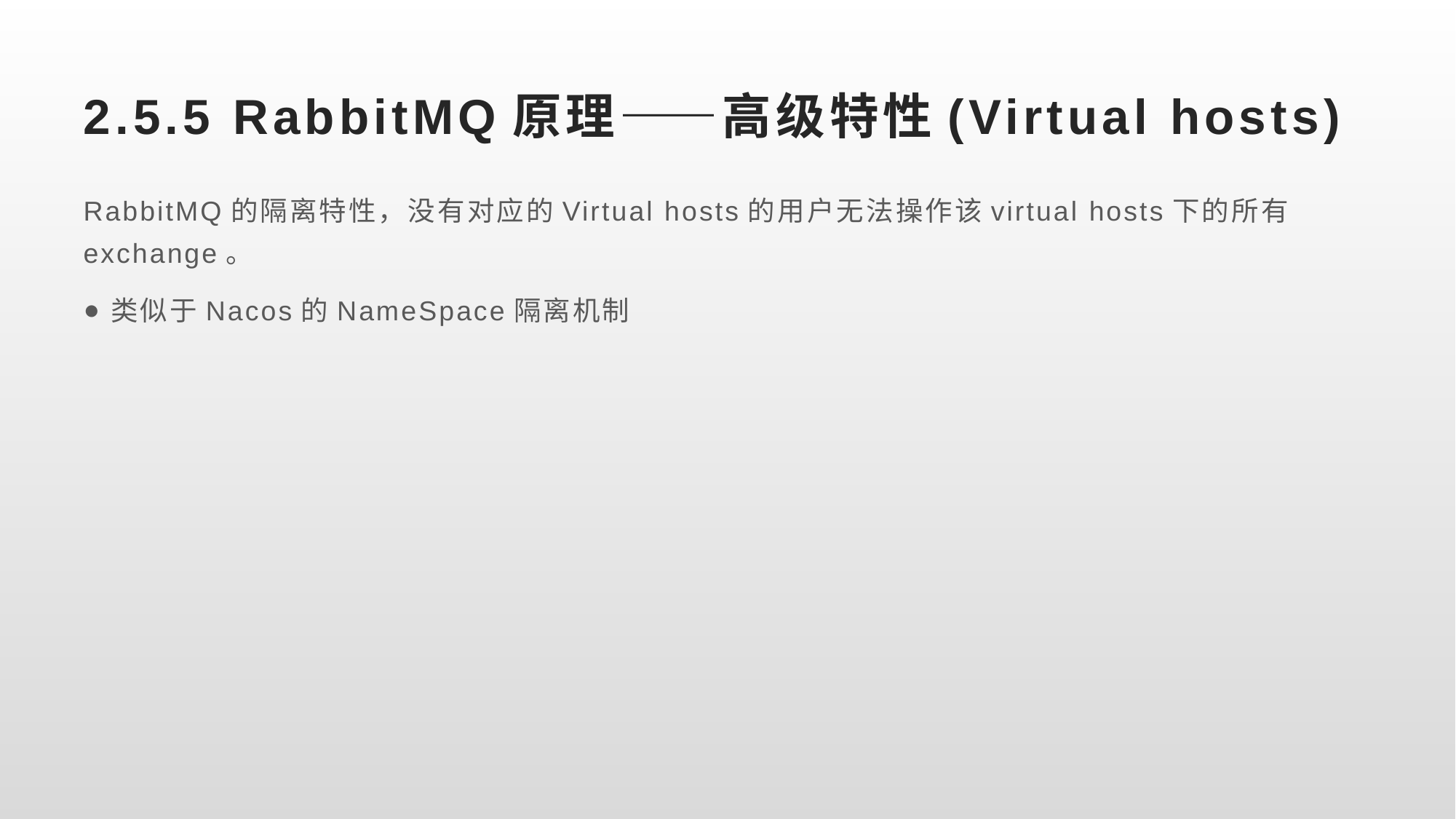

# 2.5.5 RabbitMQ原理——高级特性(Virtual hosts)
RabbitMQ的隔离特性，没有对应的Virtual hosts的用户无法操作该virtual hosts下的所有exchange。
类似于Nacos的NameSpace隔离机制